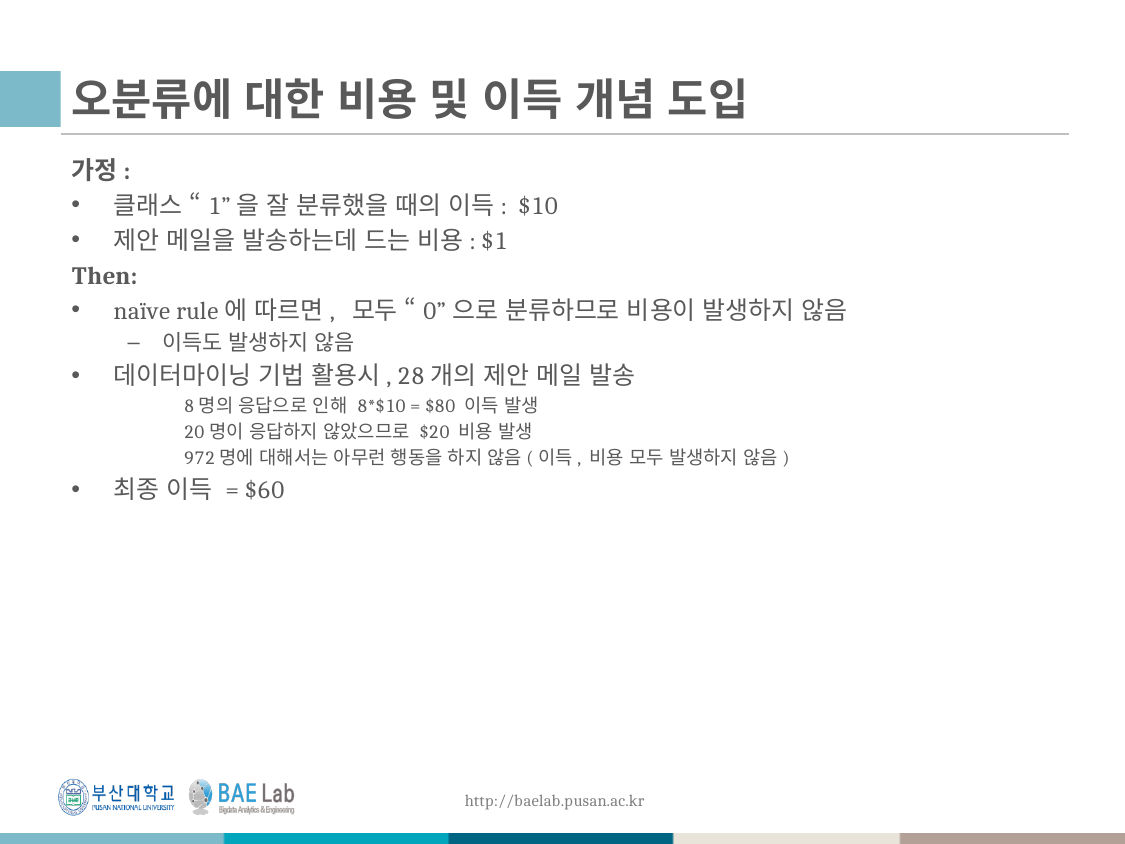

# 오분류에 대한 비용 및 이득 개념 도입
가정:
클래스 “1”을 잘 분류했을 때의 이득:  $10
제안 메일을 발송하는데 드는 비용: $1
Then:
naïve rule에 따르면,  모두 “0”으로 분류하므로 비용이 발생하지 않음
이득도 발생하지 않음
데이터마이닝 기법 활용시, 28개의 제안 메일 발송
8명의 응답으로 인해 8*$10 = $80 이득 발생
20명이 응답하지 않았으므로 $20 비용 발생
972명에 대해서는 아무런 행동을 하지 않음(이득, 비용 모두 발생하지 않음)
최종 이득 = $60